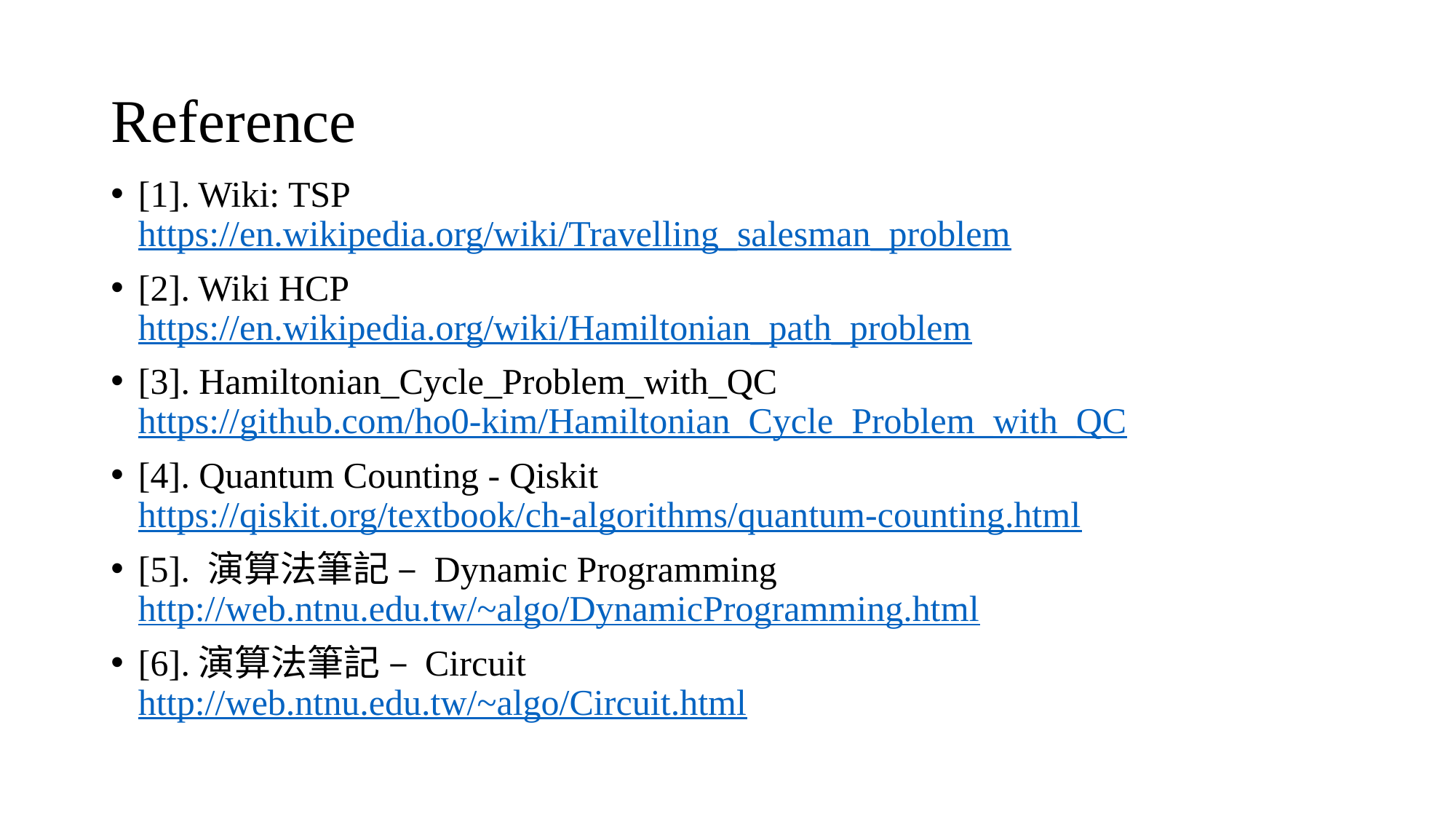

# Reference
[1]. Wiki: TSP
https://en.wikipedia.org/wiki/Travelling_salesman_problem
[2]. Wiki HCP
https://en.wikipedia.org/wiki/Hamiltonian_path_problem
[3]. Hamiltonian_Cycle_Problem_with_QC
https://github.com/ho0-kim/Hamiltonian_Cycle_Problem_with_QC
[4]. Quantum Counting - Qiskit
https://qiskit.org/textbook/ch-algorithms/quantum-counting.html
[5]. 演算法筆記 – Dynamic Programming
http://web.ntnu.edu.tw/~algo/DynamicProgramming.html
[6].演算法筆記 – Circuit
http://web.ntnu.edu.tw/~algo/Circuit.html